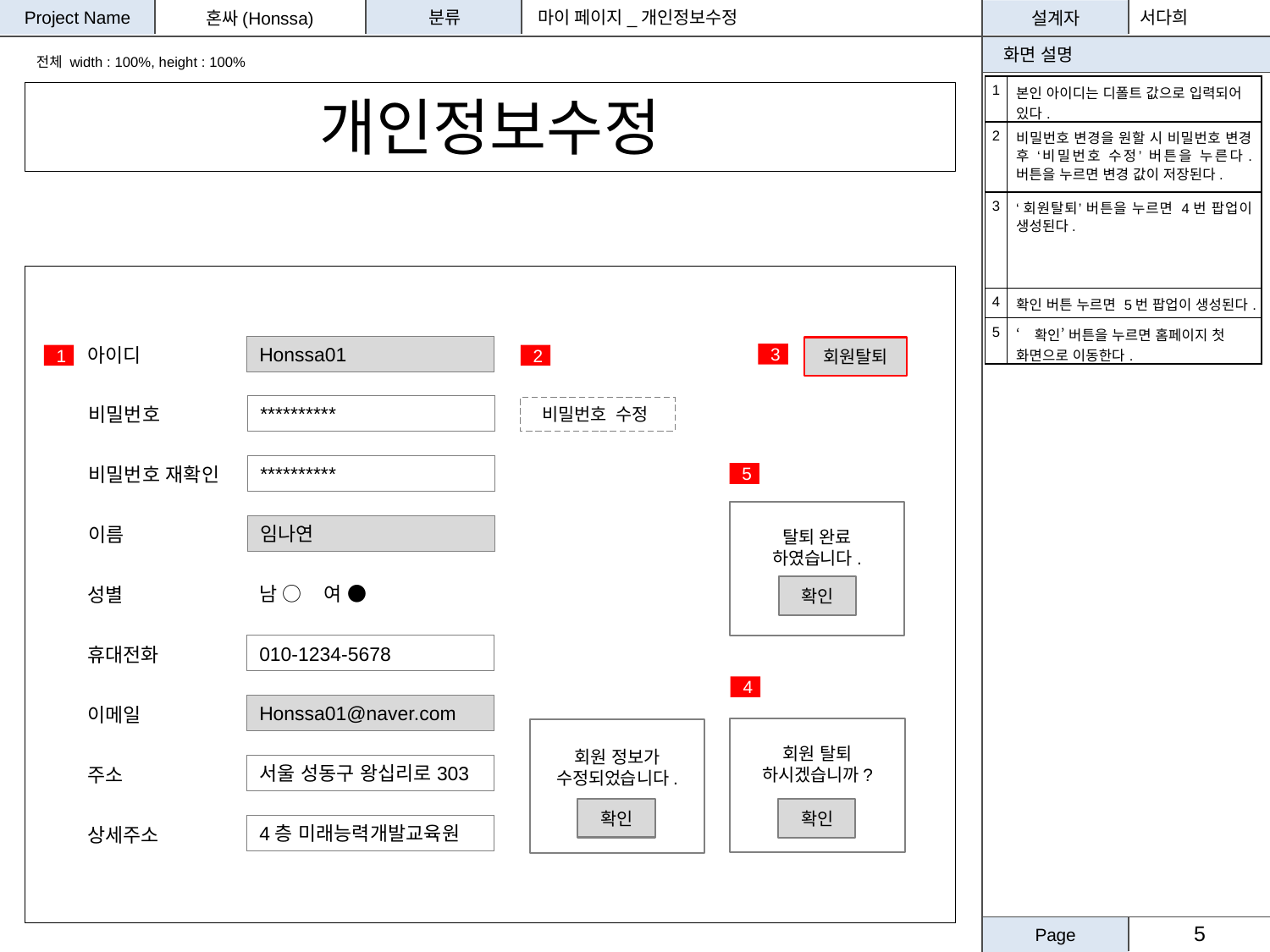

마이 페이지_개인정보수정
서다희
전체 width : 100%, height : 100%

| 1 | 본인 아이디는 디폴트 값으로 입력되어 있다. |
| --- | --- |
| 2 | 비밀번호 변경을 원할 시 비밀번호 변경 후 ‘비밀번호 수정’ 버튼을 누른다. 버튼을 누르면 변경 값이 저장된다. |
| 3 | ‘회원탈퇴’ 버튼을 누르면 4번 팝업이 생성된다. |
| 4 | 확인 버튼 누르면 5번 팝업이 생성된다. |
| 5 | ‘확인’ 버튼을 누르면 홈페이지 첫 화면으로 이동한다. |

개인정보수정

Honssa01
회원탈퇴
아이디
3
1
2
**********
비밀번호
 비밀번호  수정
**********
비밀번호 재확인
5
탈퇴 완료 하였습니다.

임나연
이름
남 ○    여 ●
성별
확인
010-1234-5678
휴대전화
4
Honssa01@naver.com
이메일
회원 탈퇴 하시겠습니까?

회원 정보가 수정되었습니다.

서울 성동구 왕십리로303
주소
확인
확인
4층 미래능력개발교육원
상세주소
5